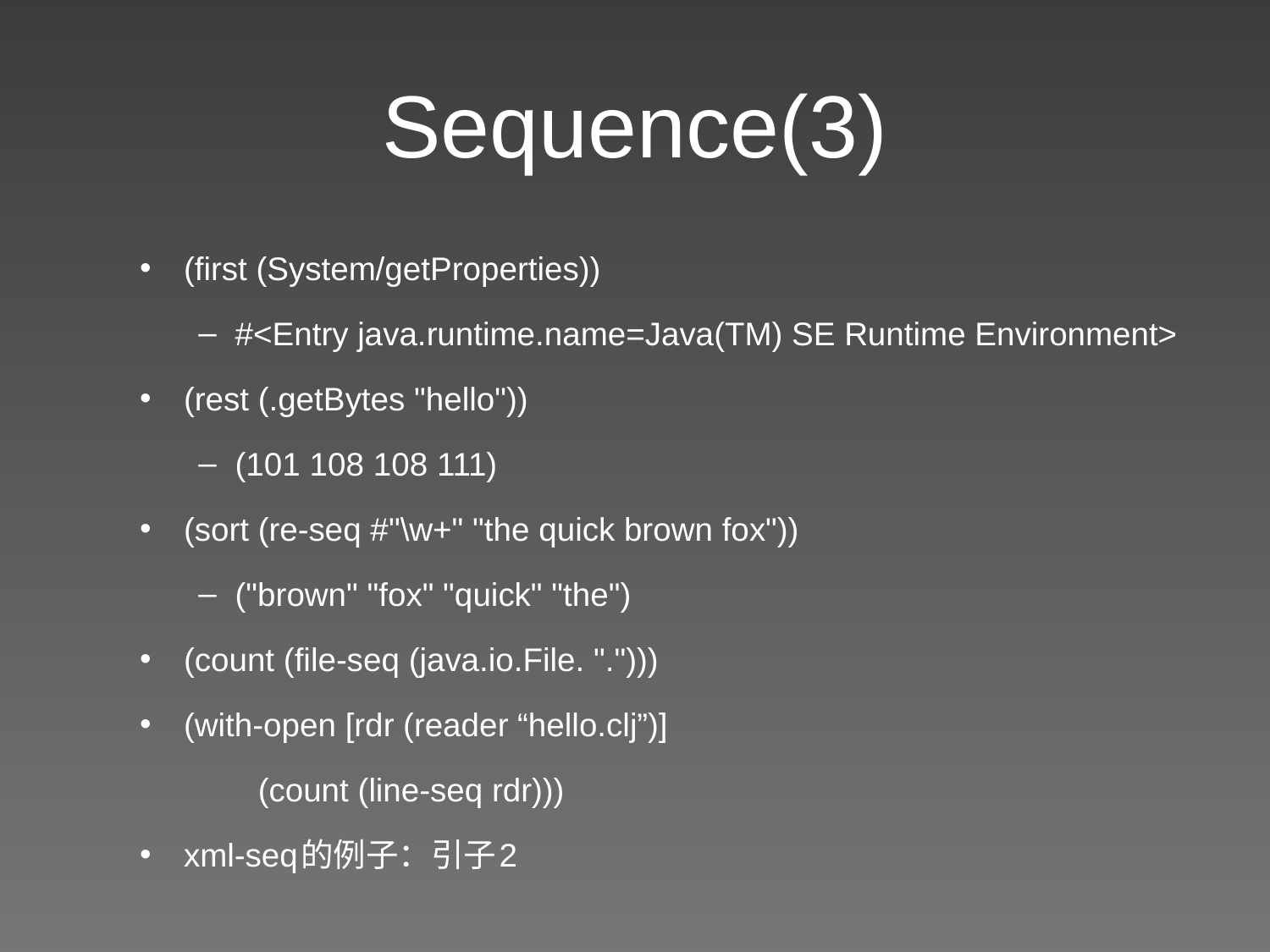

# Sequence(3)
(first (System/getProperties))
#<Entry java.runtime.name=Java(TM) SE Runtime Environment>
(rest (.getBytes "hello"))
(101 108 108 111)
(sort (re-seq #"\w+" "the quick brown fox"))
("brown" "fox" "quick" "the")
(count (file-seq (java.io.File. ".")))
(with-open [rdr (reader “hello.clj”)]
             (count (line-seq rdr)))
xml-seq的例子：引子2